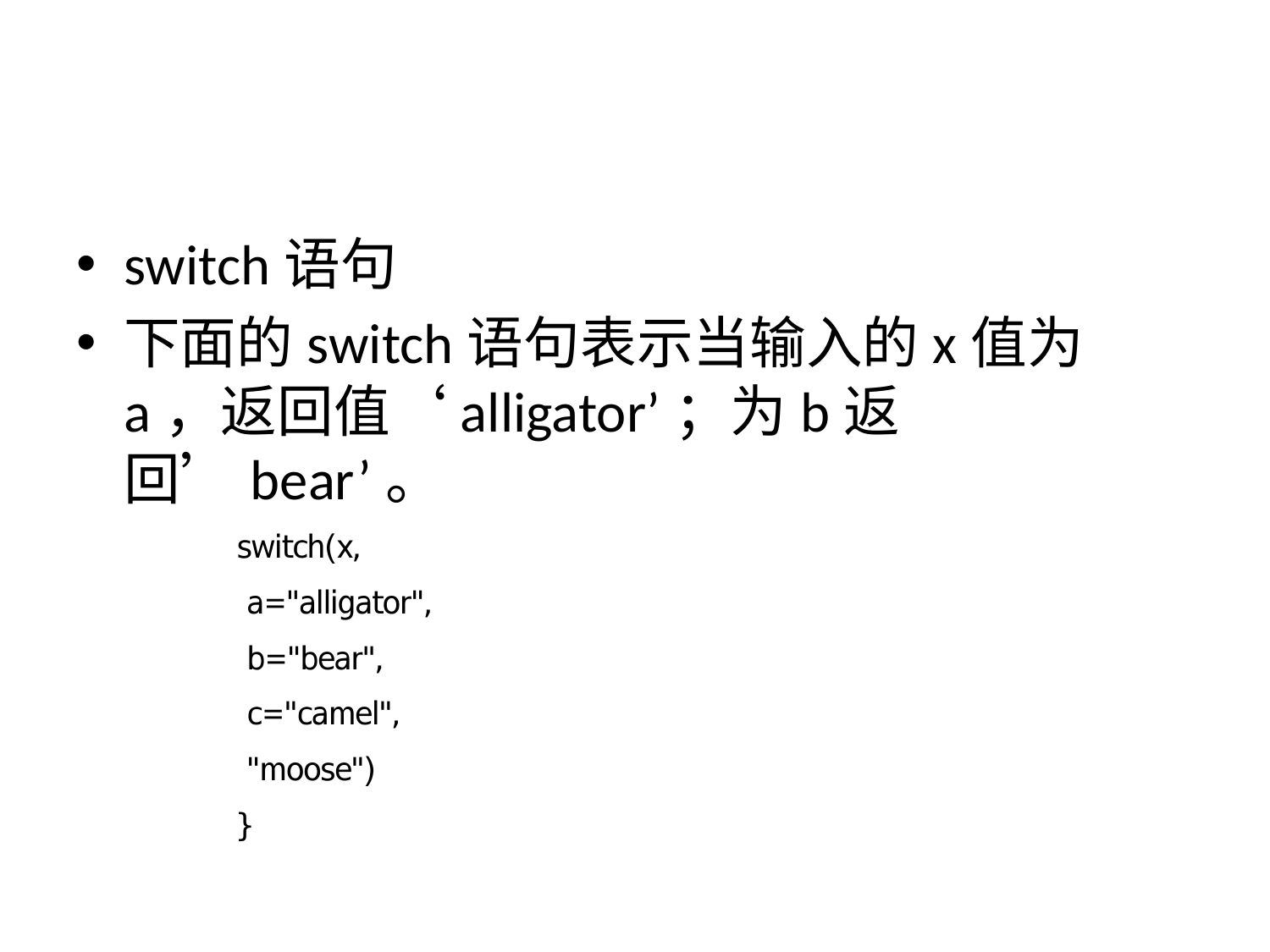

#
switch语句
下面的switch语句表示当输入的x值为a，返回值‘alligator’；为b返回’bear’。
switch(x,
 a="alligator",
 b="bear",
 c="camel",
 "moose")
}